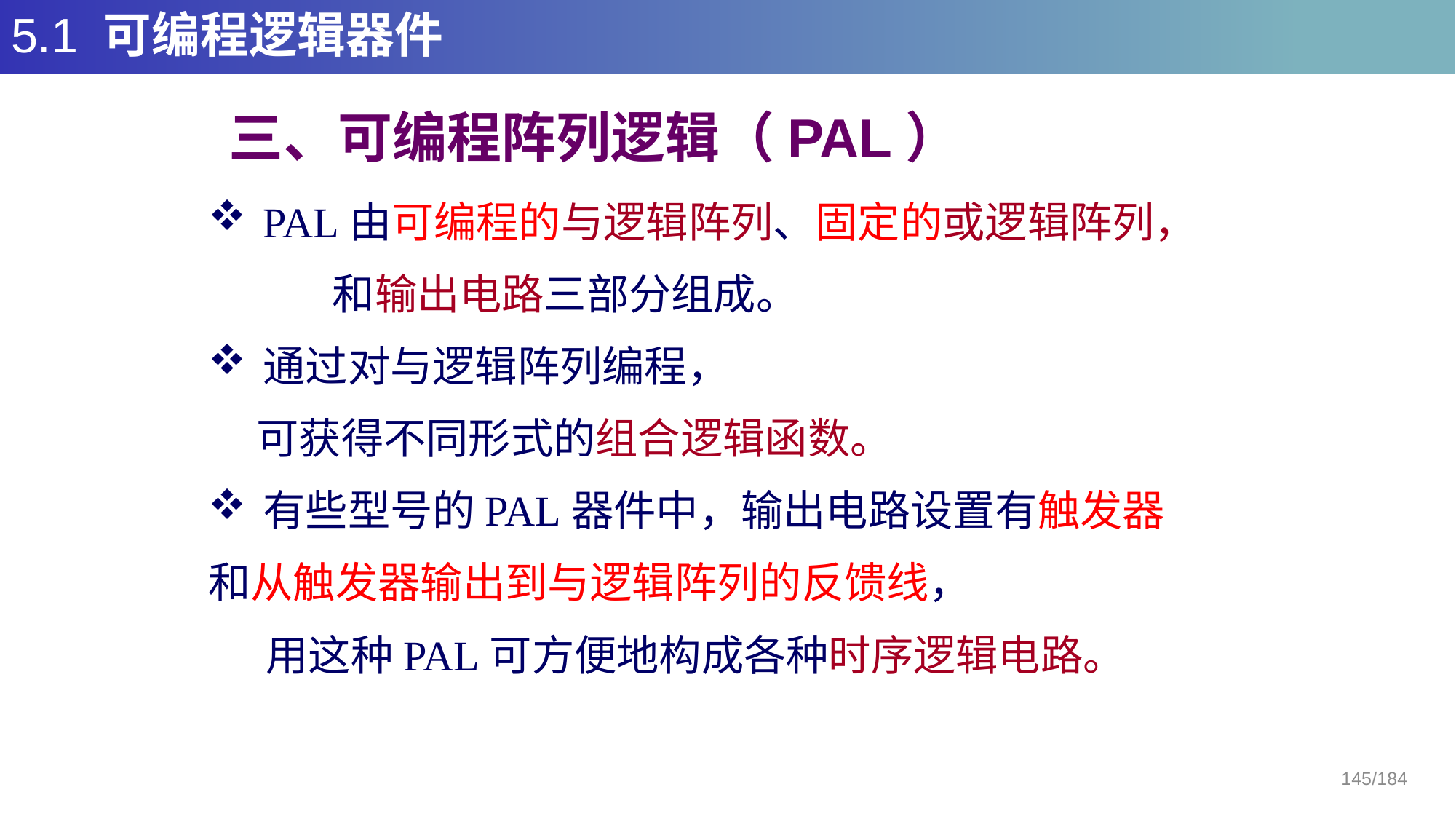

# 5.1 可编程逻辑器件
三、可编程阵列逻辑（PAL）
PAL由可编程的与逻辑阵列、固定的或逻辑阵列，
            和输出电路三部分组成。
通过对与逻辑阵列编程，
    可获得不同形式的组合逻辑函数。
有些型号的PAL器件中，输出电路设置有触发器
和从触发器输出到与逻辑阵列的反馈线，
     用这种PAL可方便地构成各种时序逻辑电路。
145/184